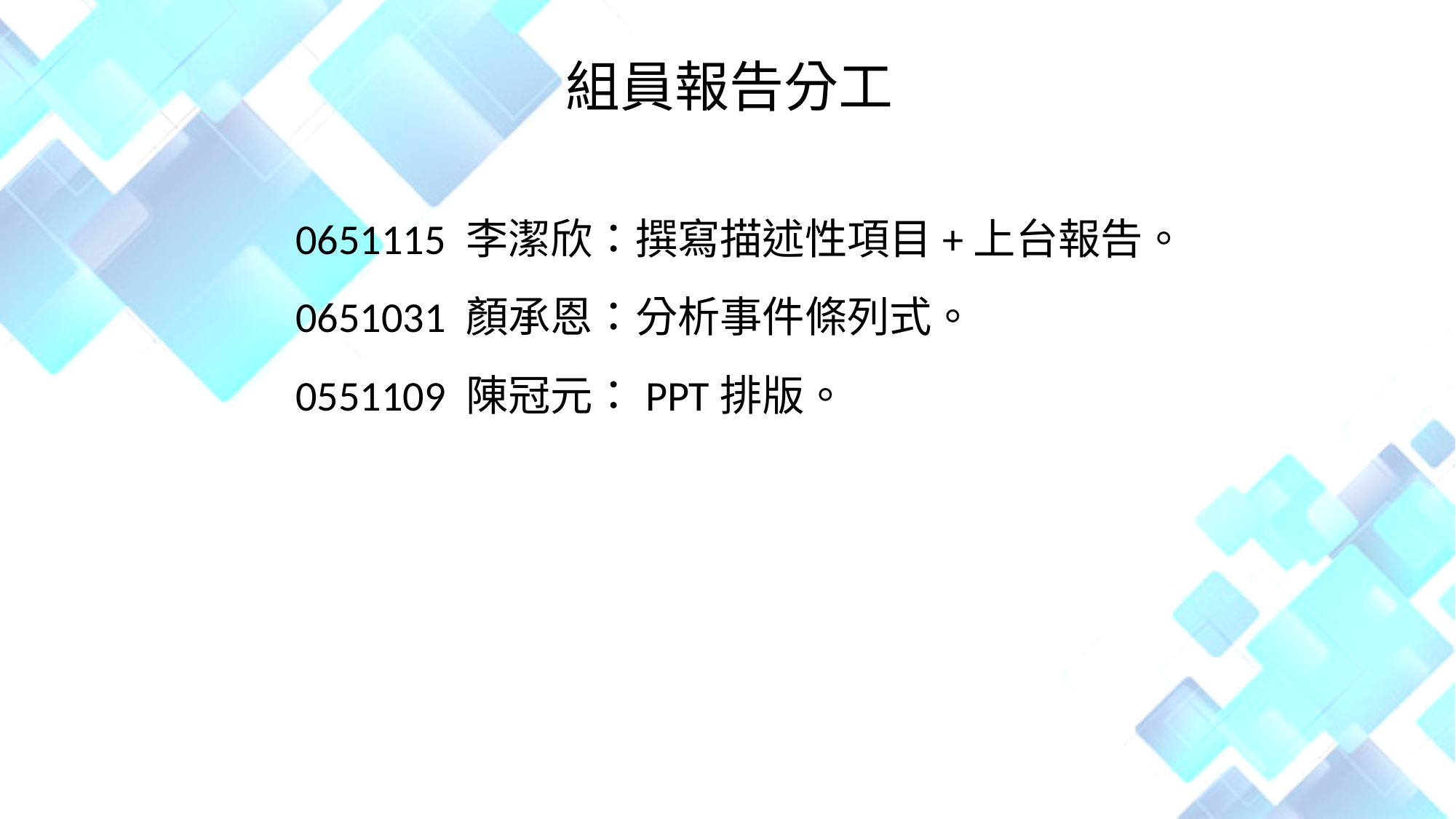

組員報告分工
0651115 李潔欣：撰寫描述性項目+上台報告。
0651031 顏承恩：分析事件條列式。
0551109 陳冠元：PPT排版。